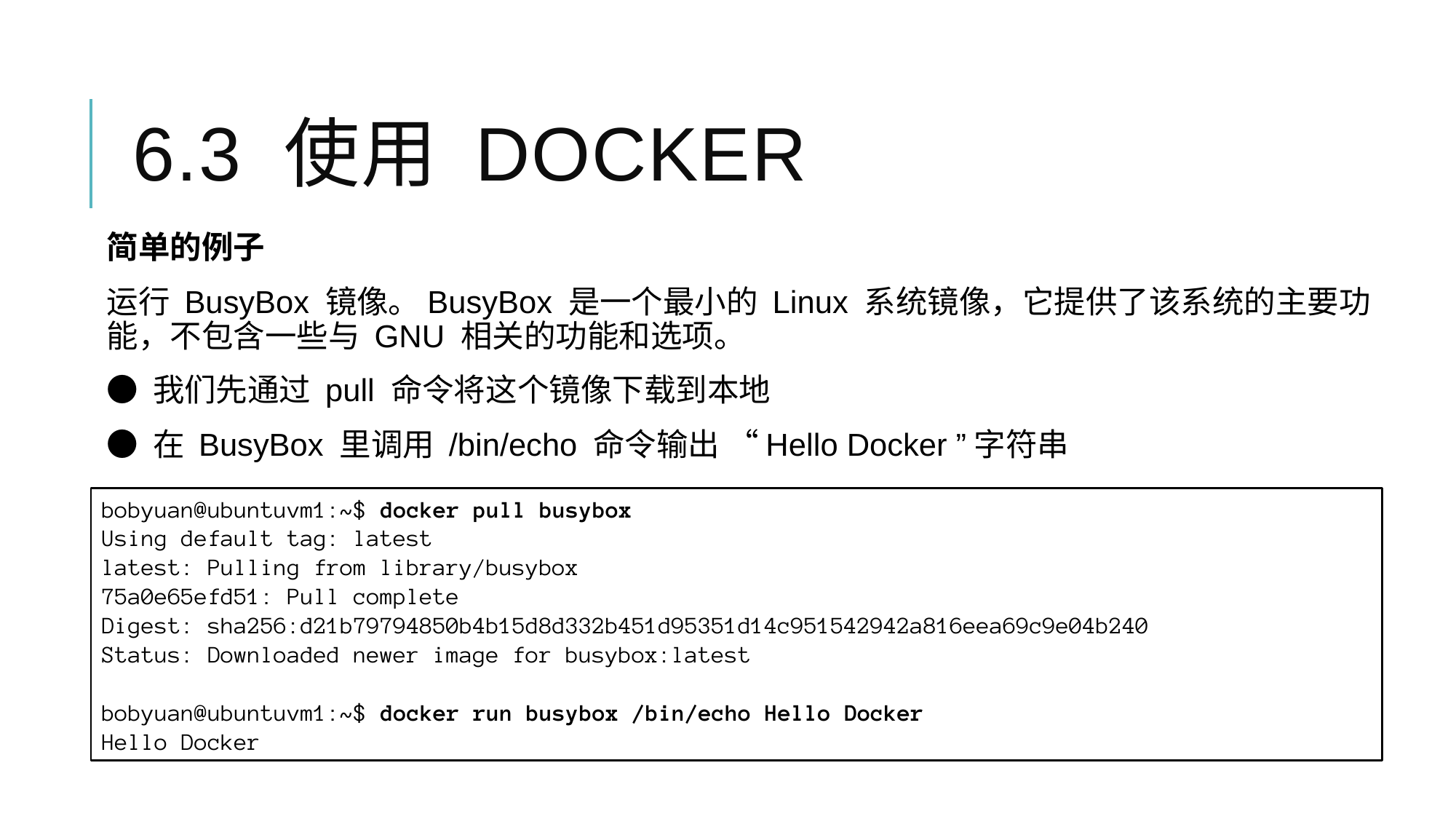

# 6.3 使用 Docker
简单的例子
运行 BusyBox 镜像。BusyBox 是一个最小的 Linux 系统镜像，它提供了该系统的主要功能，不包含一些与 GNU 相关的功能和选项。
● 我们先通过 pull 命令将这个镜像下载到本地
● 在 BusyBox 里调用 /bin/echo 命令输出 “Hello Docker ”字符串
bobyuan@ubuntuvm1:~$ docker pull busybox
Using default tag: latest
latest: Pulling from library/busybox
75a0e65efd51: Pull complete
Digest: sha256:d21b79794850b4b15d8d332b451d95351d14c951542942a816eea69c9e04b240
Status: Downloaded newer image for busybox:latest

bobyuan@ubuntuvm1:~$ docker run busybox /bin/echo Hello Docker
Hello Docker